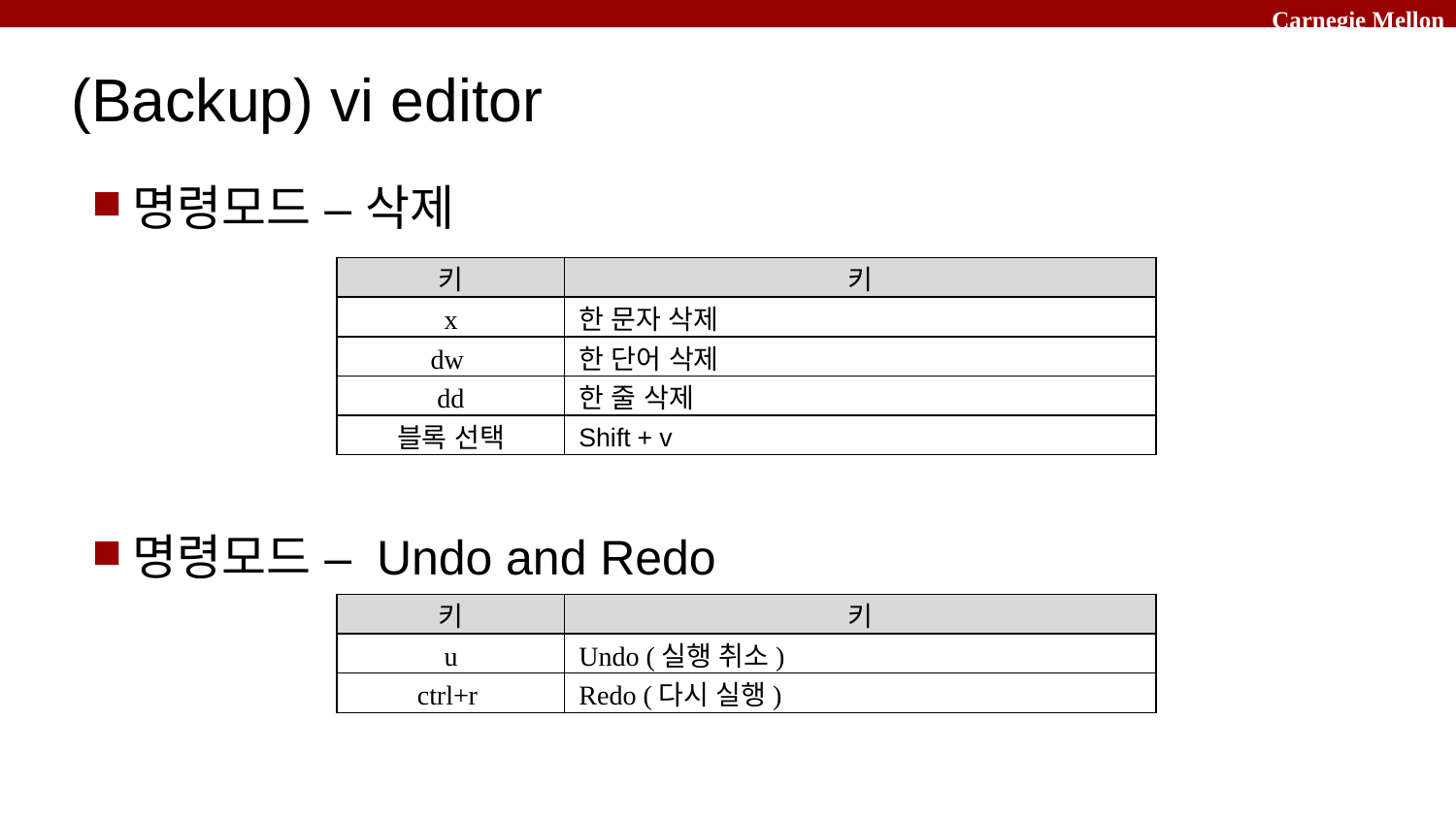

# (Backup) vi editor
명령모드 – 삭제

명령모드 – Undo and Redo

키
키
x
한 문자 삭제
dw
한 단어 삭제
dd
한 줄 삭제
블록 선택
Shift + v
키
키
u
Undo (실행 취소)
ctrl+r
Redo (다시 실행)